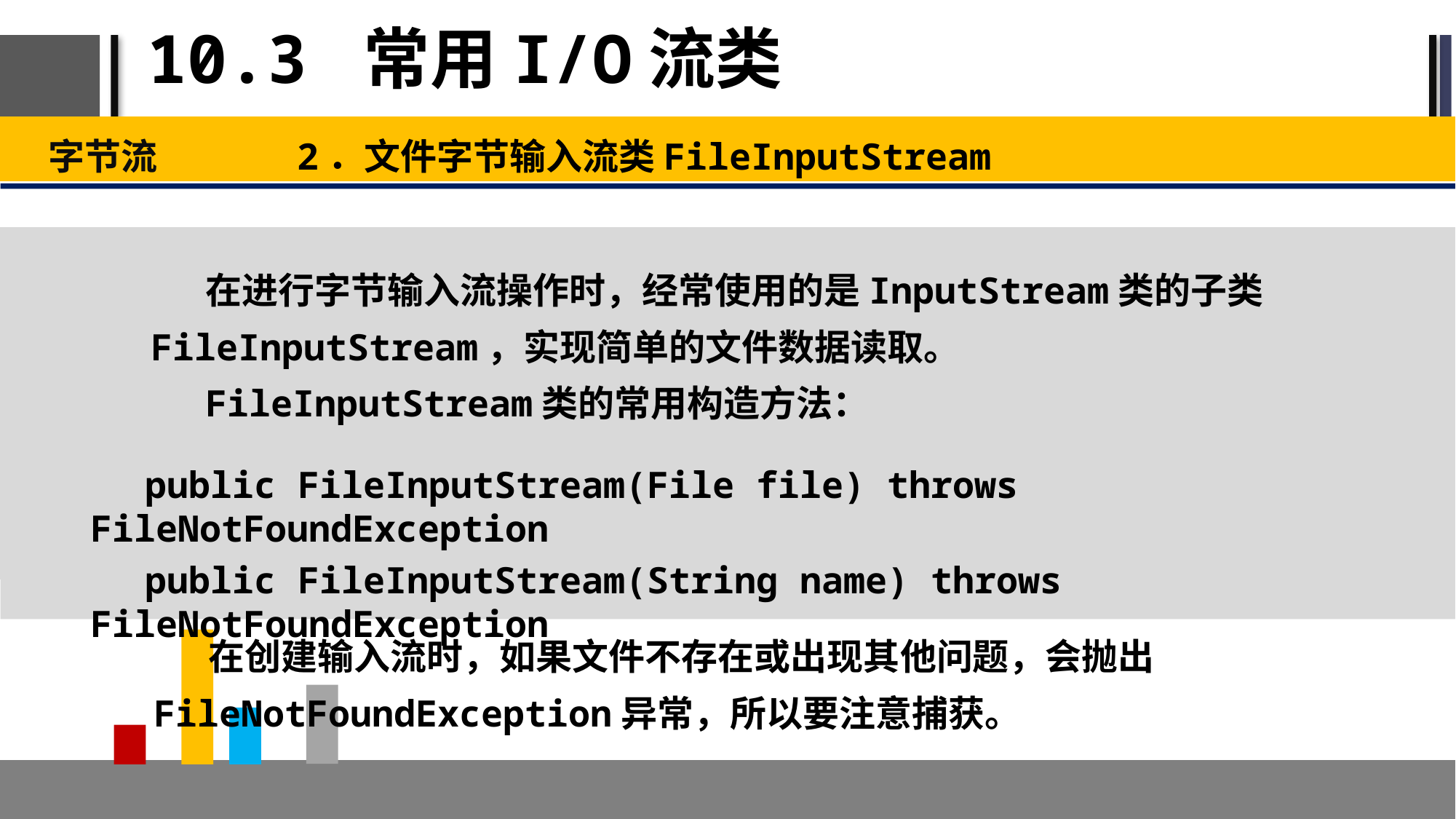

# 10.3 常用I/O流类

字节流                2．文件字节输入流类FileInputStream

在进行字节输入流操作时，经常使用的是InputStream类的子类FileInputStream，实现简单的文件数据读取。
FileInputStream类的常用构造方法：

public FileInputStream(File file) throws FileNotFoundException
public FileInputStream(String name) throws FileNotFoundException
在创建输入流时，如果文件不存在或出现其他问题，会抛出FileNotFoundException异常，所以要注意捕获。